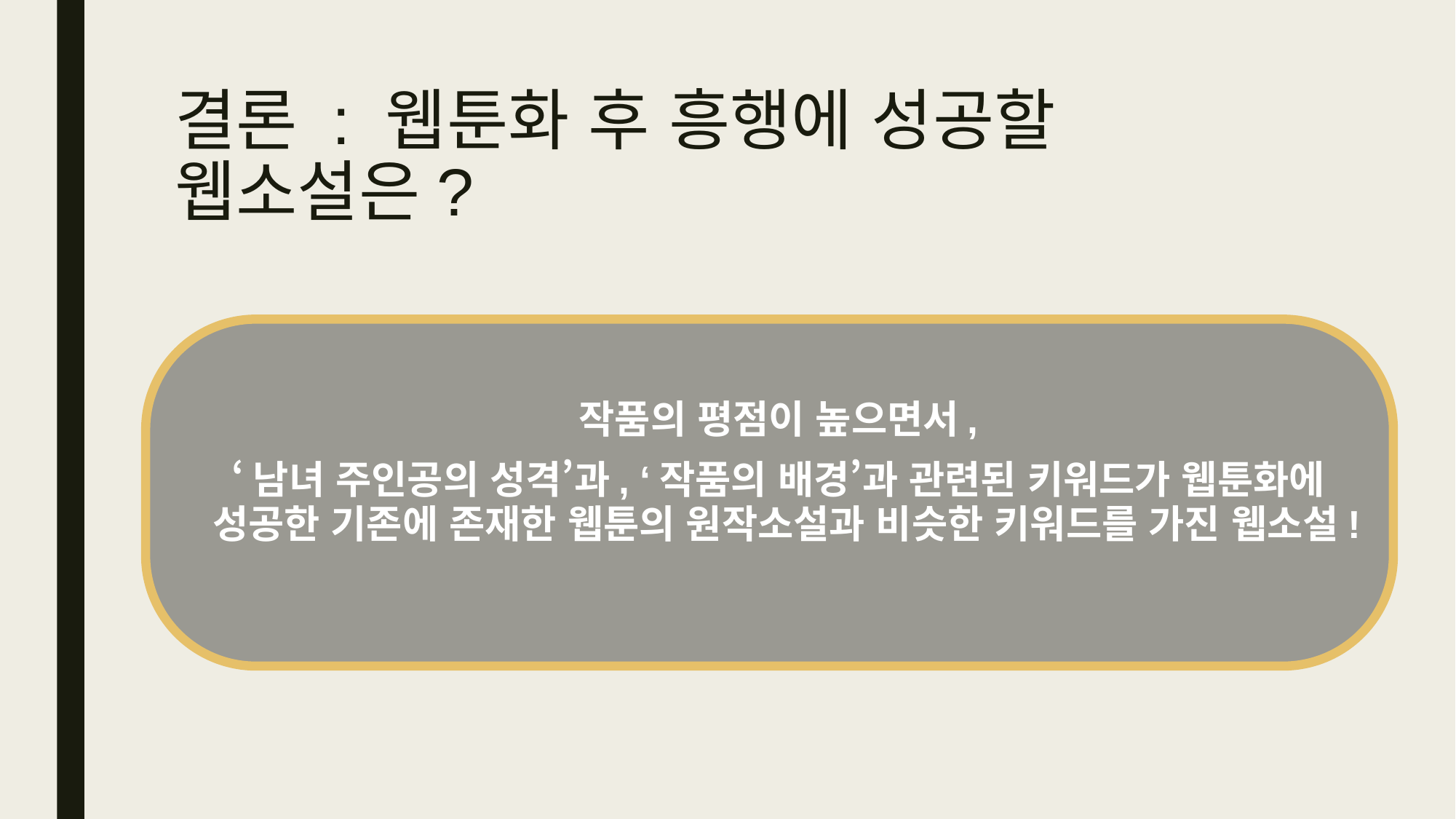

# 결론 : 웹툰화 후 흥행에 성공할 웹소설은?

작품의 평점이 높으면서,
‘남녀 주인공의 성격’과, ‘작품의 배경’과 관련된 키워드가 웹툰화에 성공한 기존에 존재한 웹툰의 원작소설과 비슷한 키워드를 가진 웹소설!